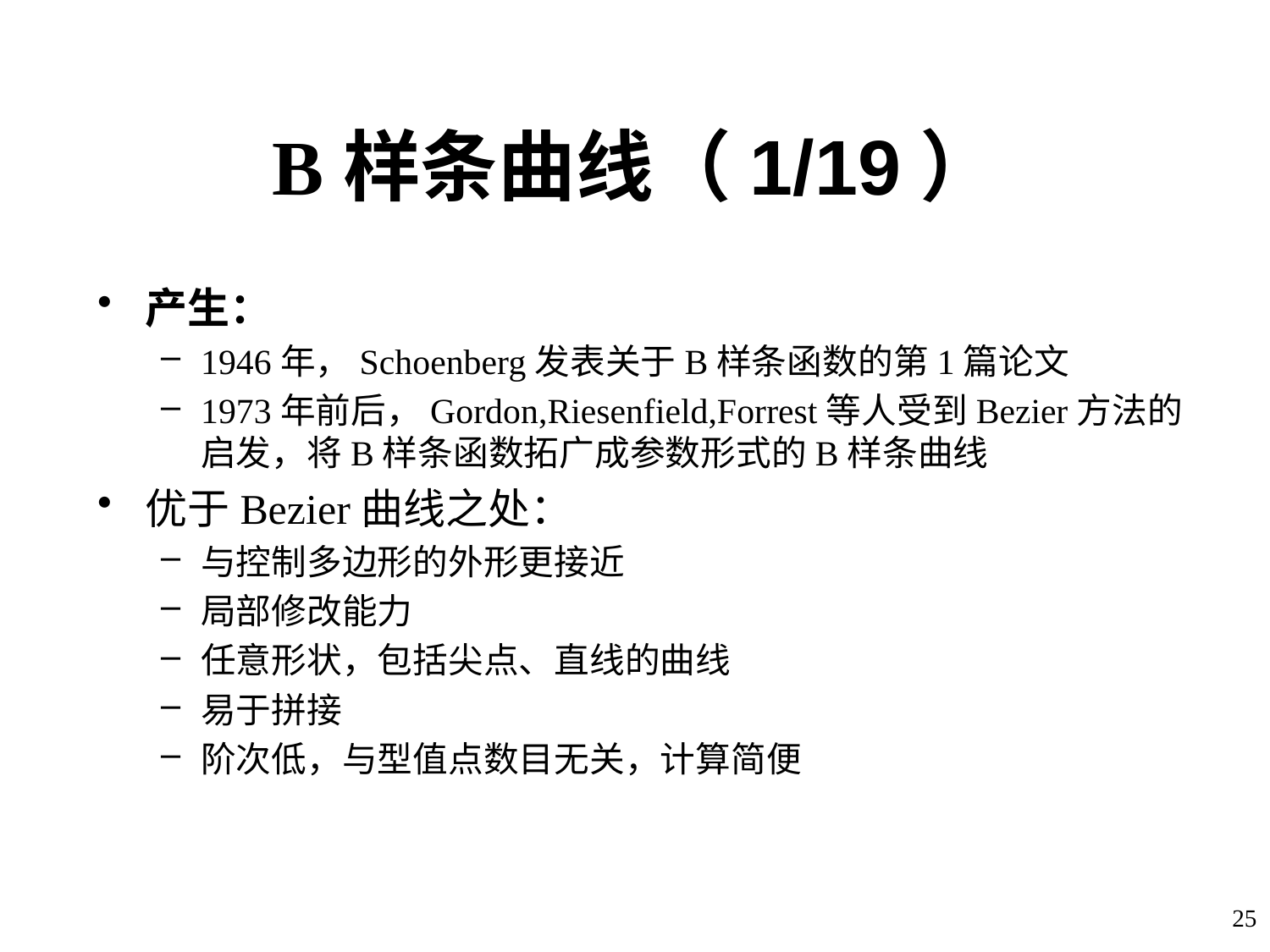

# B样条曲线（1/19）
产生：
1946年，Schoenberg发表关于B样条函数的第1篇论文
1973年前后，Gordon,Riesenfield,Forrest等人受到Bezier方法的启发，将B样条函数拓广成参数形式的B样条曲线
优于Bezier曲线之处：
与控制多边形的外形更接近
局部修改能力
任意形状，包括尖点、直线的曲线
易于拼接
阶次低，与型值点数目无关，计算简便
25